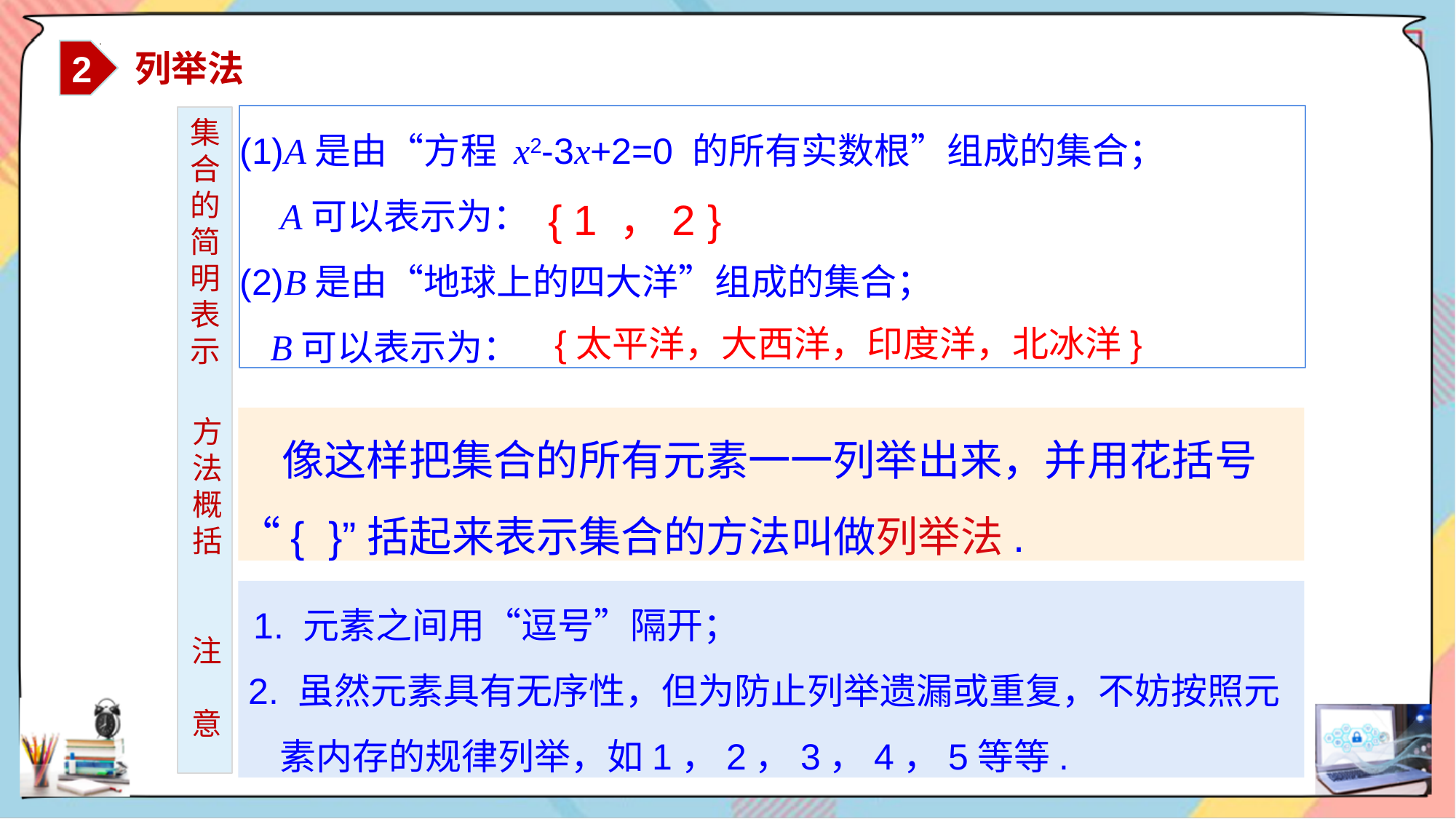

2
 列举法
(1)A是由“方程 x2-3x+2=0 的所有实数根”组成的集合；
    A可以表示为：
(2)B是由“地球上的四大洋”组成的集合；
   B可以表示为：

集合的简明表示
  { 1 ，2 }
{太平洋，大西洋，印度洋，北冰洋}
方法概括
      像这样把集合的所有元素一一列举出来，并用花括号“{  }”括起来表示集合的方法叫做列举法.
  1. 元素之间用“逗号”隔开；
 2. 虽然元素具有无序性，但为防止列举遗漏或重复，不妨按照元
    素内存的规律列举，如1，2，3，4，5等等.
注

意